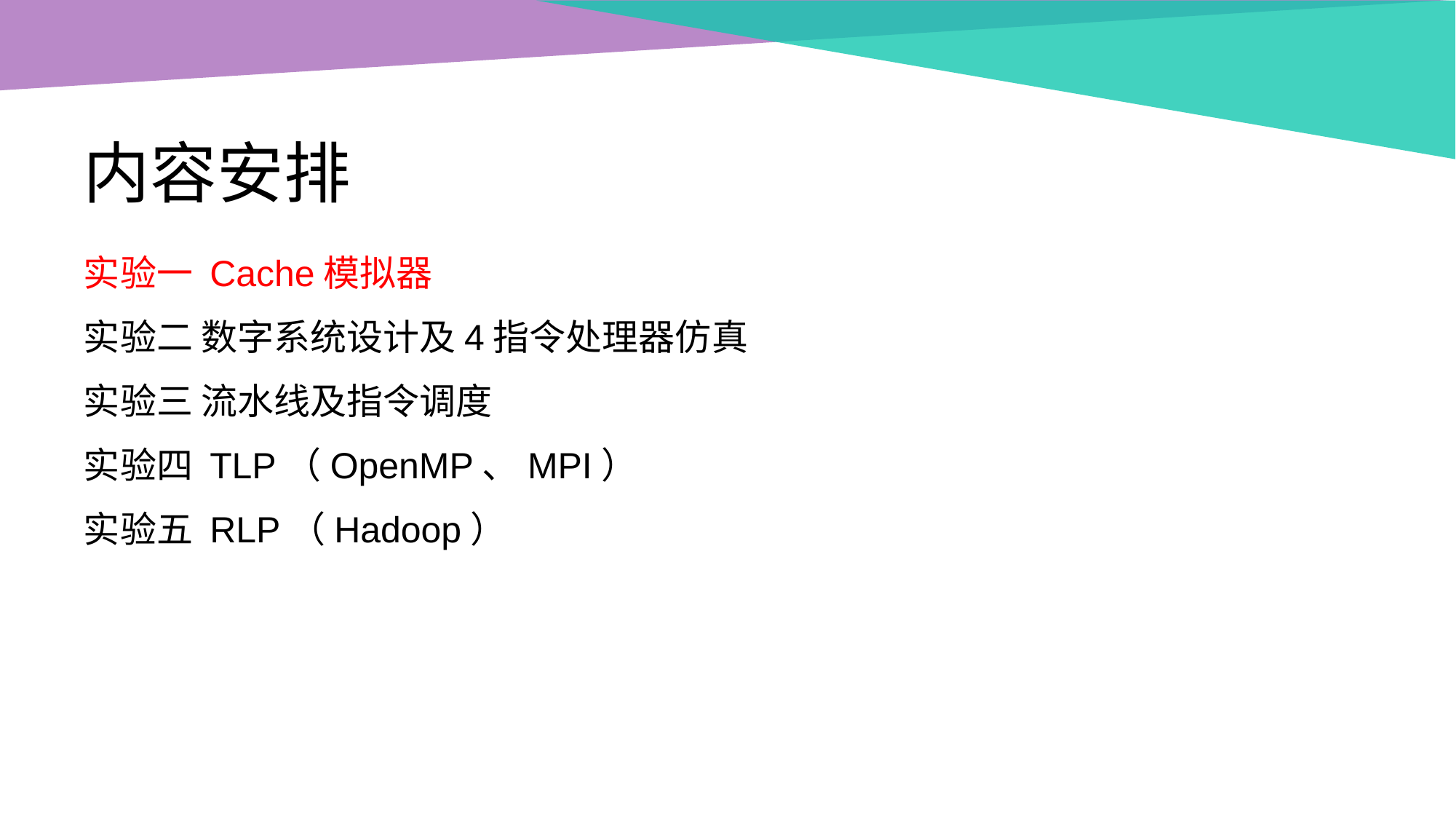

# 内容安排
实验一 Cache模拟器
实验二 数字系统设计及4指令处理器仿真
实验三 流水线及指令调度
实验四 TLP（OpenMP、MPI）
实验五 RLP（Hadoop）